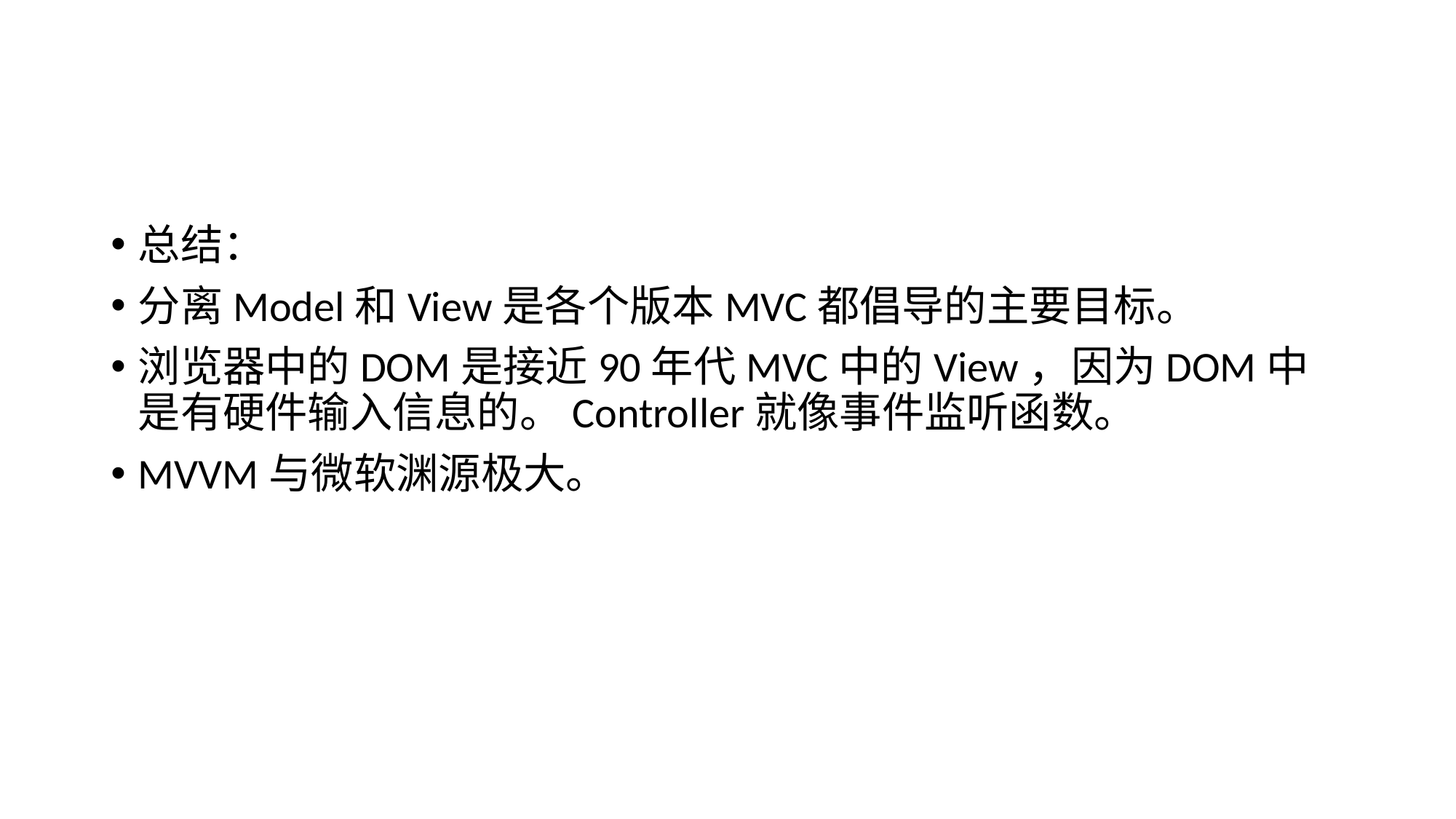

#
总结：
分离Model和View是各个版本MVC都倡导的主要目标。
浏览器中的DOM是接近90年代MVC中的View，因为DOM中是有硬件输入信息的。Controller就像事件监听函数。
MVVM与微软渊源极大。